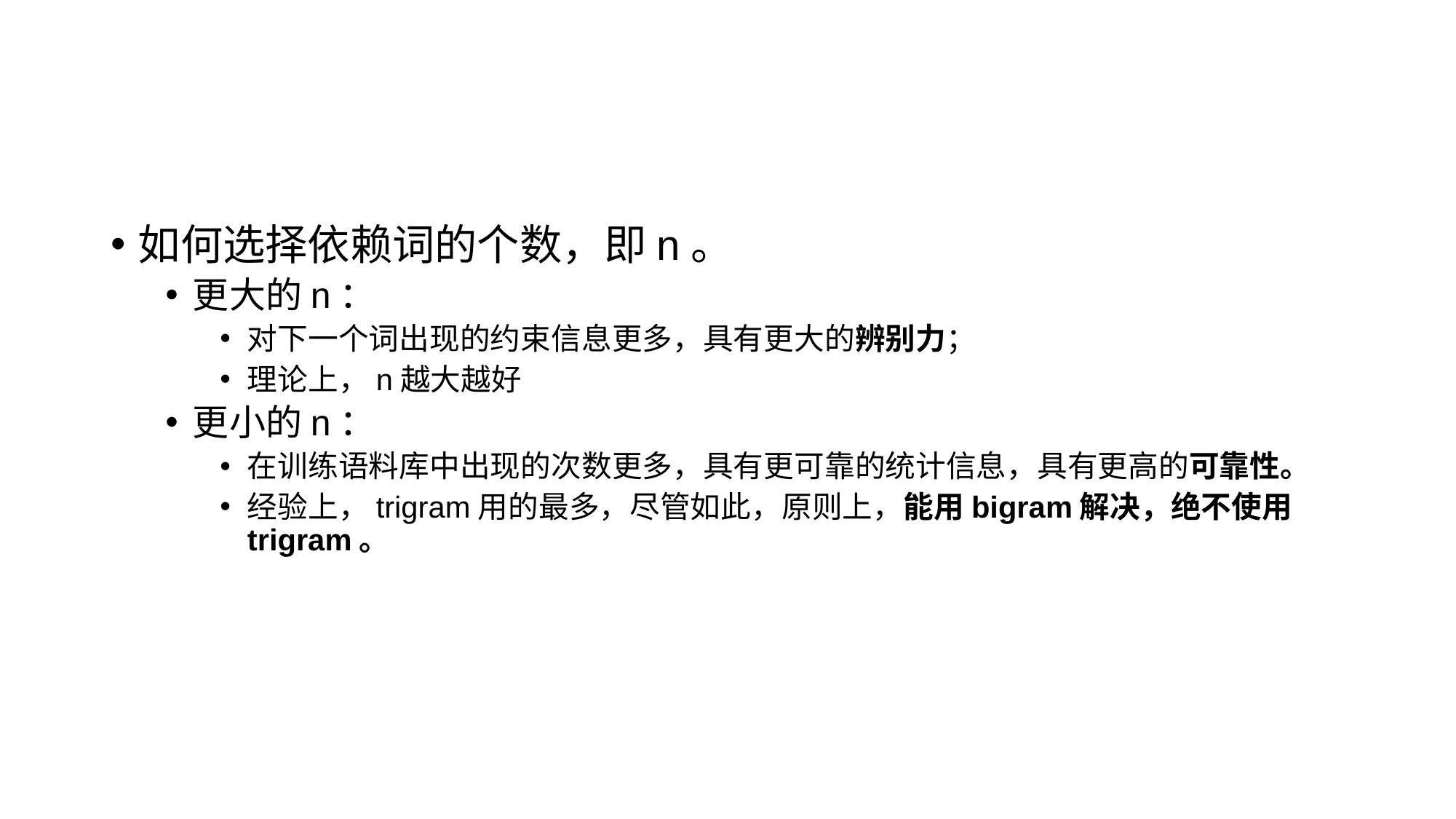

#
如何选择依赖词的个数，即n。
更大的n：
对下一个词出现的约束信息更多，具有更大的辨别力；
理论上，n越大越好
更小的n：
在训练语料库中出现的次数更多，具有更可靠的统计信息，具有更高的可靠性。
经验上，trigram用的最多，尽管如此，原则上，能用bigram解决，绝不使用trigram。